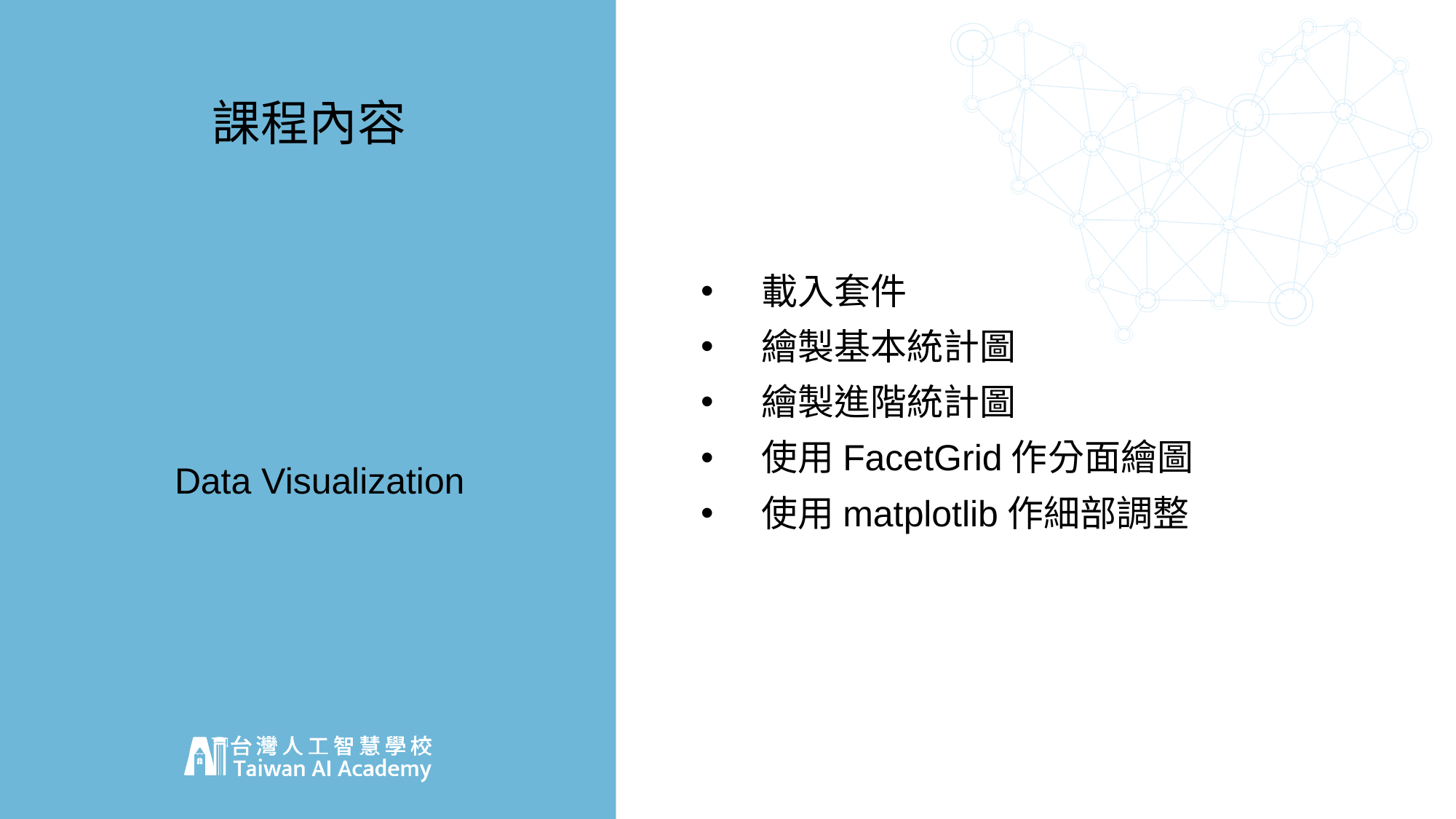

# 課程內容

載入套件
繪製基本統計圖
繪製進階統計圖
使用FacetGrid作分面繪圖
使用matplotlib作細部調整

Data Visualization